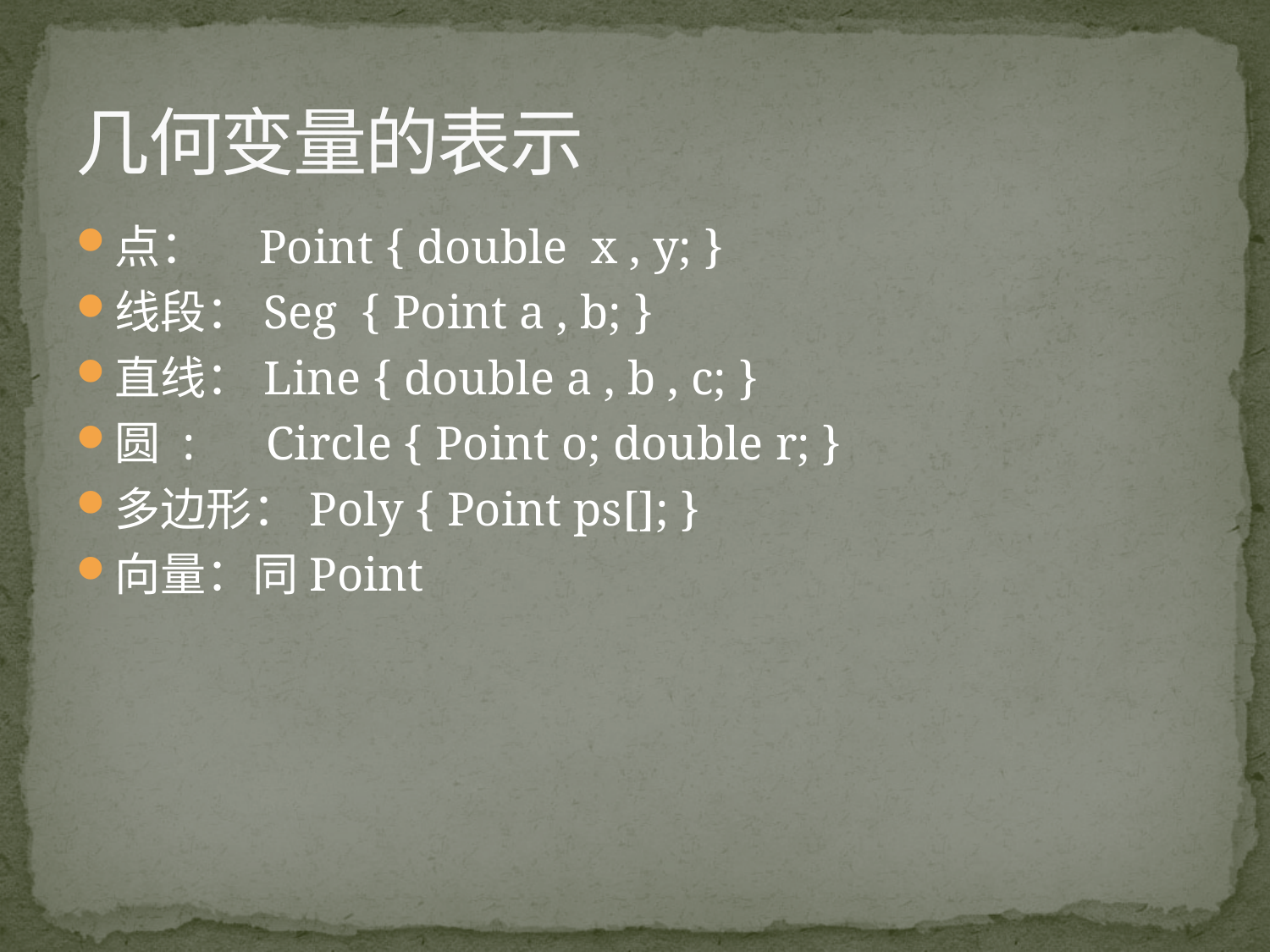

# 几何变量的表示
点：    Point { double  x , y; }
线段：Seg  { Point a , b; }
直线：Line { double a , b , c; }
圆 :      Circle { Point o; double r; }
多边形：Poly { Point ps[]; }
向量：同Point